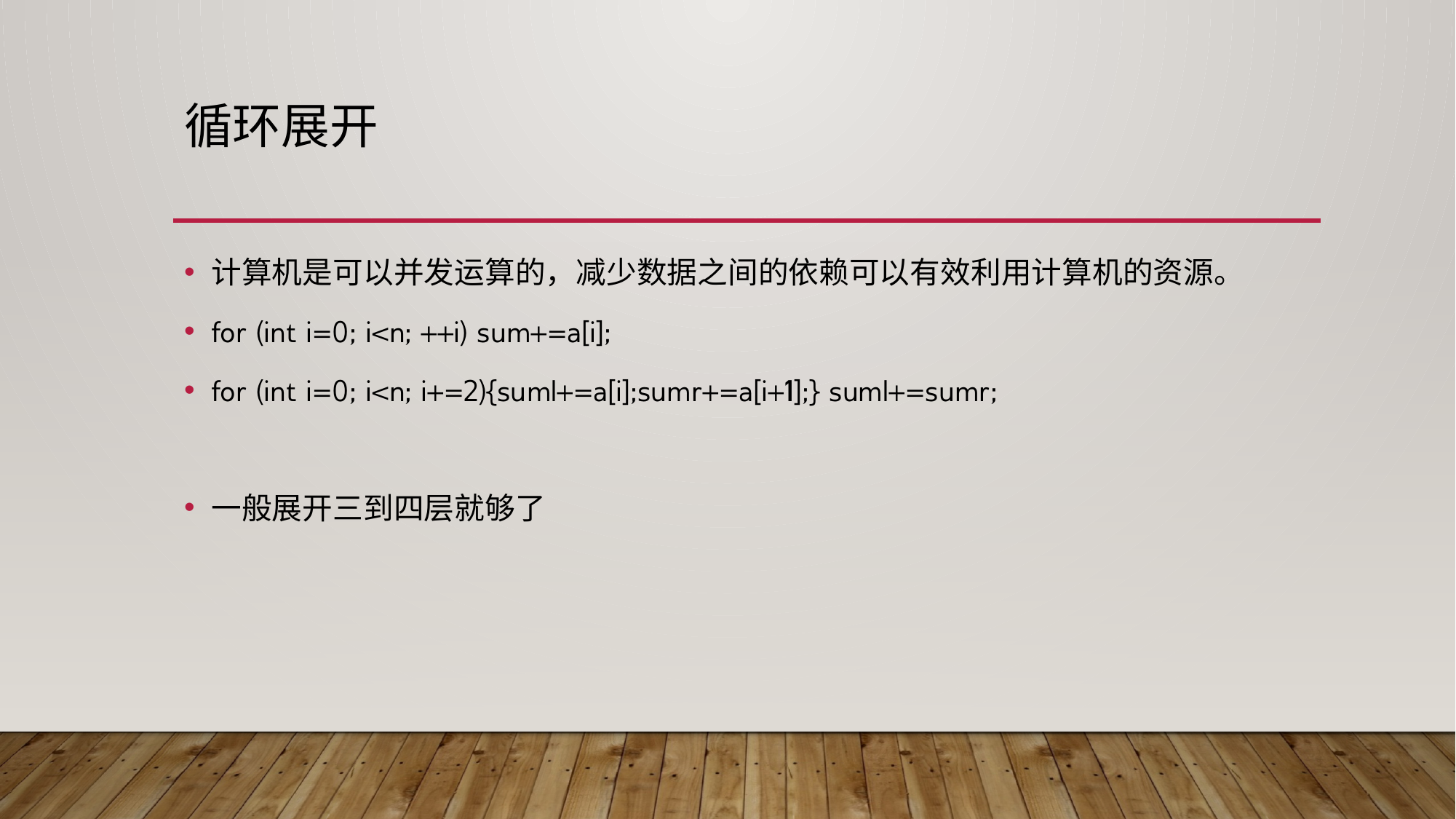

# 循环展开
计算机是可以并发运算的，减少数据之间的依赖可以有效利用计算机的资源。
for (int i=0; i<n; ++i) sum+=a[i];
for (int i=0; i<n; i+=2){suml+=a[i];sumr+=a[i+1];} suml+=sumr;

一般展开三到四层就够了